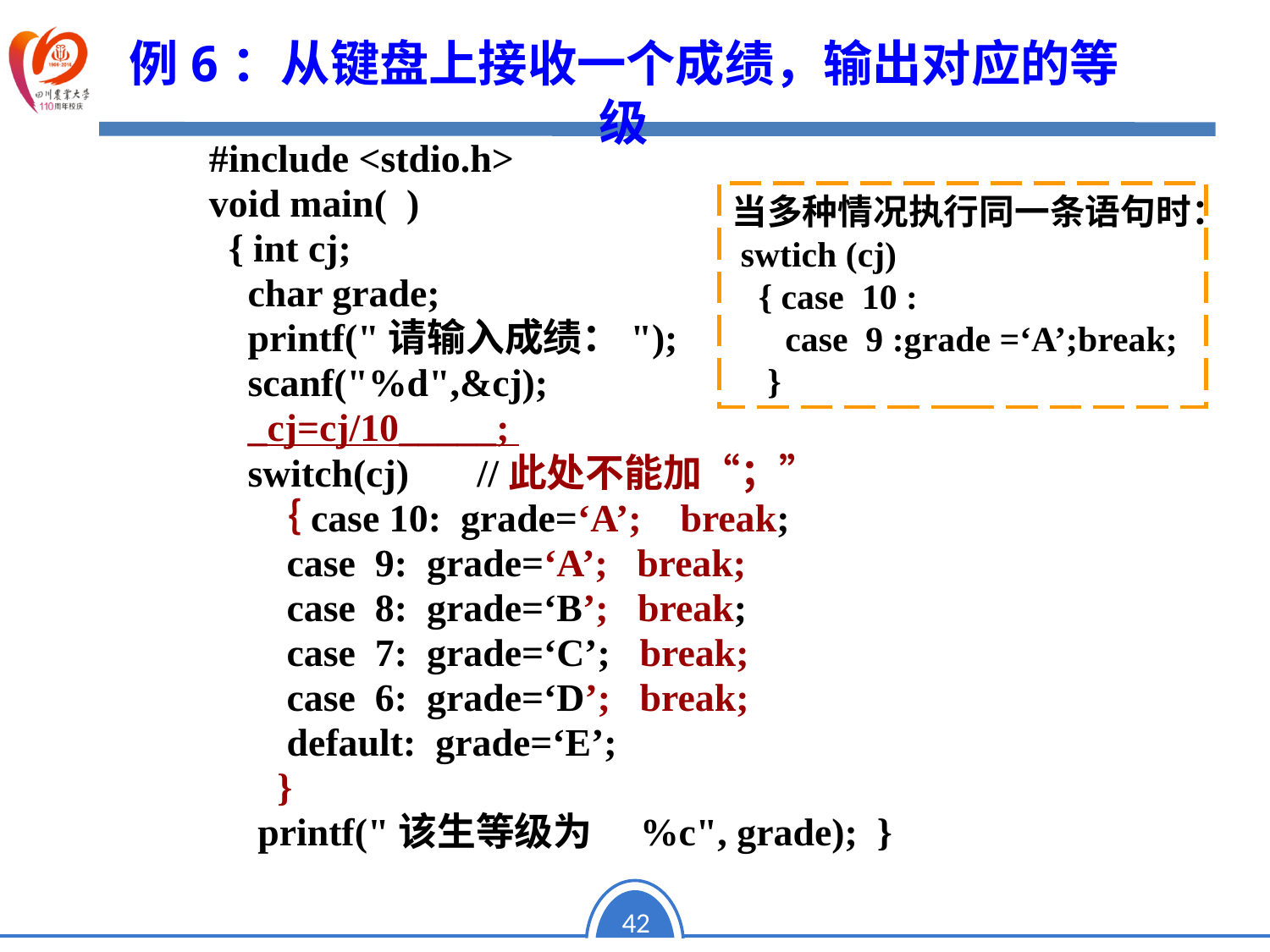

# 例6：从键盘上接收一个成绩，输出对应的等级
#include <stdio.h>
void main(  )
  { int cj;
    char grade;
    printf("请输入成绩：");
    scanf("%d",&cj);
    _cj=cj/10_____;
    switch(cj)       //此处不能加“；”
     ｛case 10:  grade=‘A’;    break;
        case  9:  grade=‘A’;   break;
        case  8:  grade=‘B’;   break;
        case  7:  grade=‘C’;   break;
        case  6:  grade=‘D’;   break;
        default:  grade=‘E’;
       }
     printf("该生等级为　%c", grade);  }
当多种情况执行同一条语句时：
 swtich (cj)
   { case  10 :
      case  9 :grade =‘A’;break;
    }